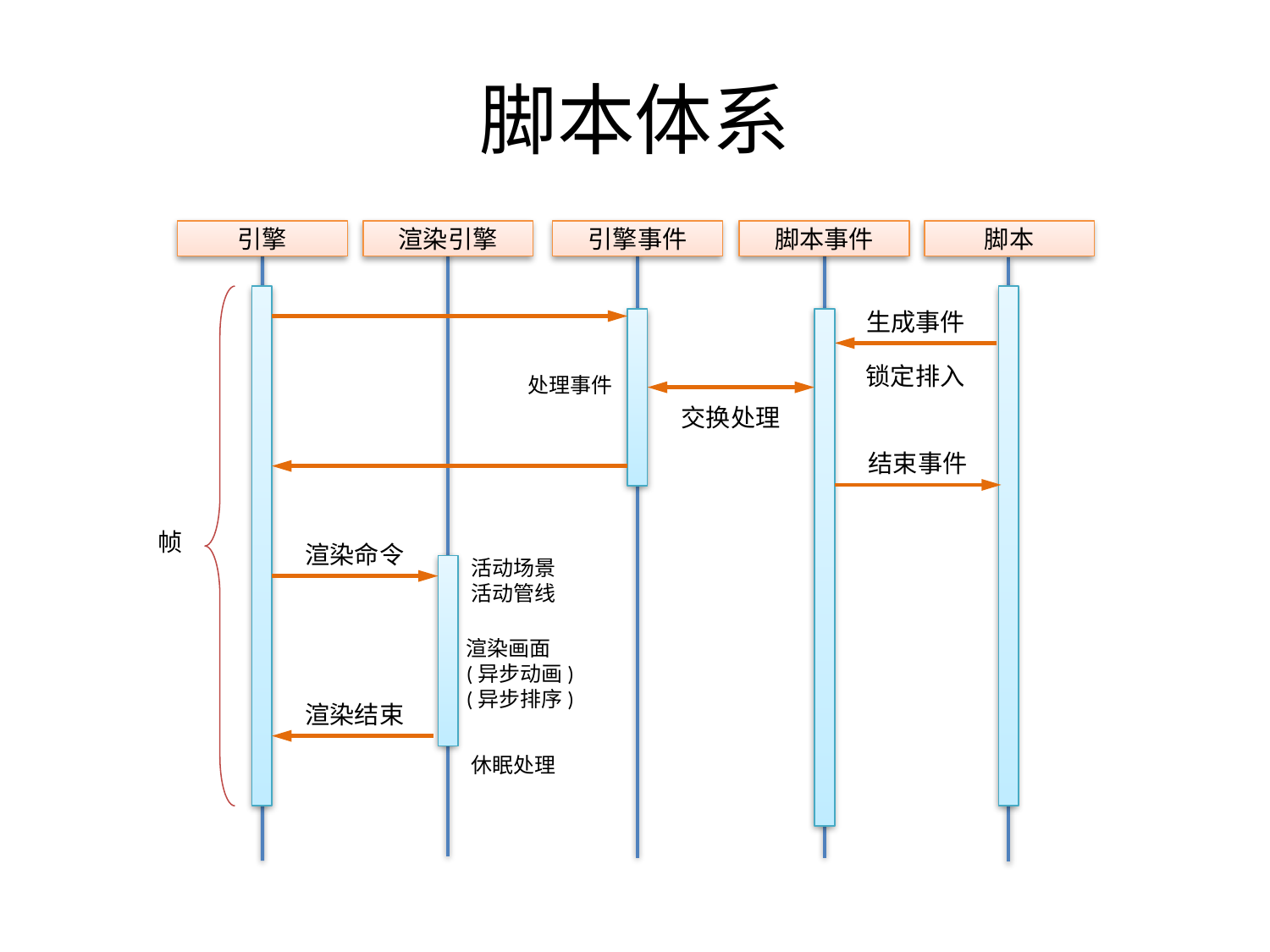

# 脚本体系
引擎
渲染引擎
引擎事件
脚本事件
脚本

生成事件

锁定排入
处理事件
交换处理
结束事件
帧
渲染命令
活动场景
活动管线

渲染画面
(异步动画)
(异步排序)
渲染结束
休眠处理